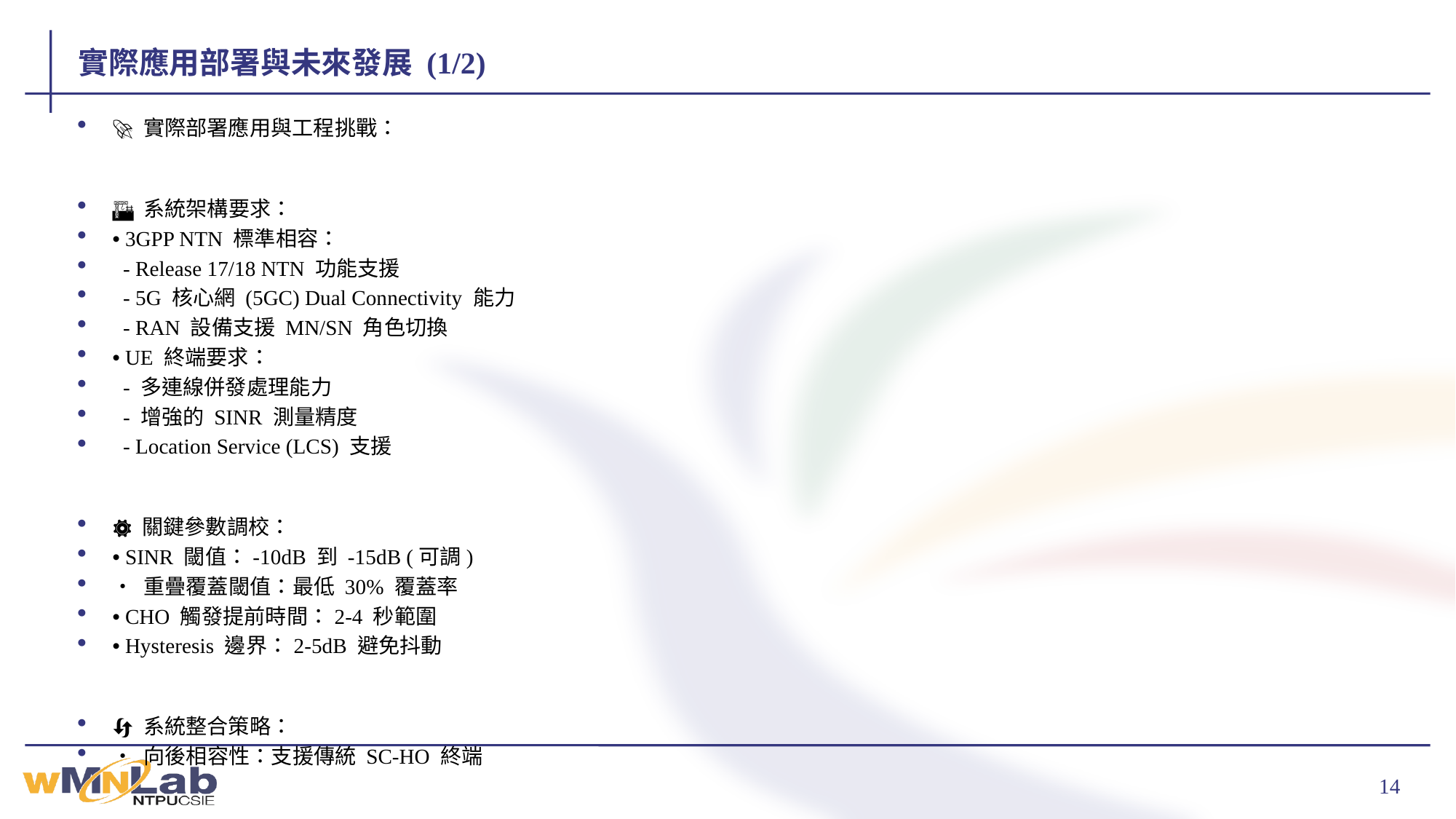

# 實際應用部署與未來發展 (1/2)
🚀 實際部署應用與工程挑戰：

🏗️ 系統架構要求：
• 3GPP NTN 標準相容：
  - Release 17/18 NTN 功能支援
  - 5G 核心網 (5GC) Dual Connectivity 能力
  - RAN 設備支援 MN/SN 角色切換
• UE 終端要求：
  - 多連線併發處理能力
  - 增強的 SINR 測量精度
  - Location Service (LCS) 支援

⚙️ 關鍵參數調校：
• SINR 閾值：-10dB 到 -15dB (可調)
• 重疊覆蓋閾值：最低 30% 覆蓋率
• CHO 觸發提前時間：2-4 秒範圍
• Hysteresis 邊界：2-5dB 避免抖動

🔄 系統整合策略：
• 向後相容性：支援傳統 SC-HO 終端